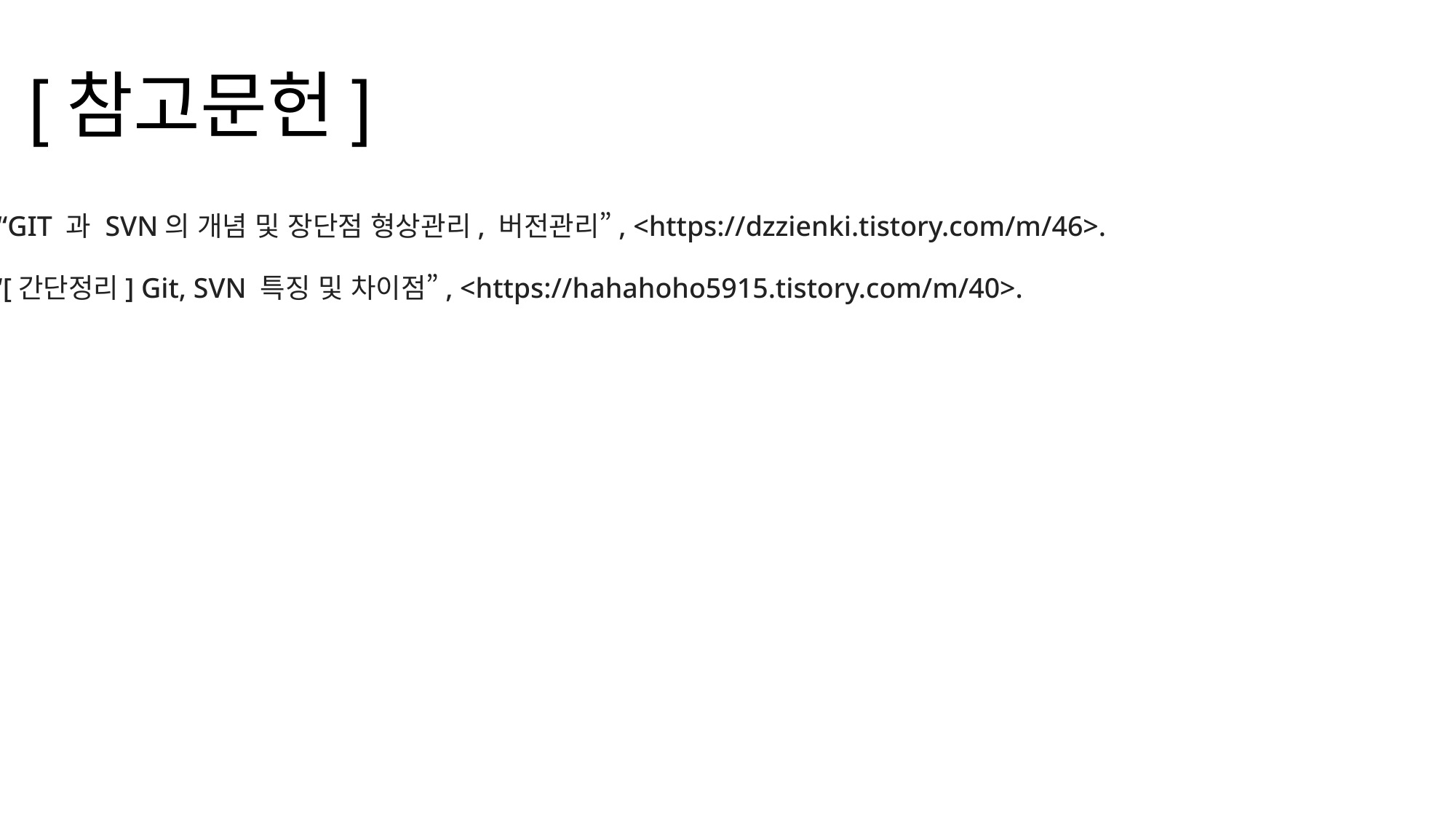

[참고문헌]
“GIT 과 SVN의 개념 및 장단점 형상관리, 버전관리”, <https://dzzienki.tistory.com/m/46>.
“[간단정리] Git, SVN 특징 및 차이점”, <https://hahahoho5915.tistory.com/m/40>.